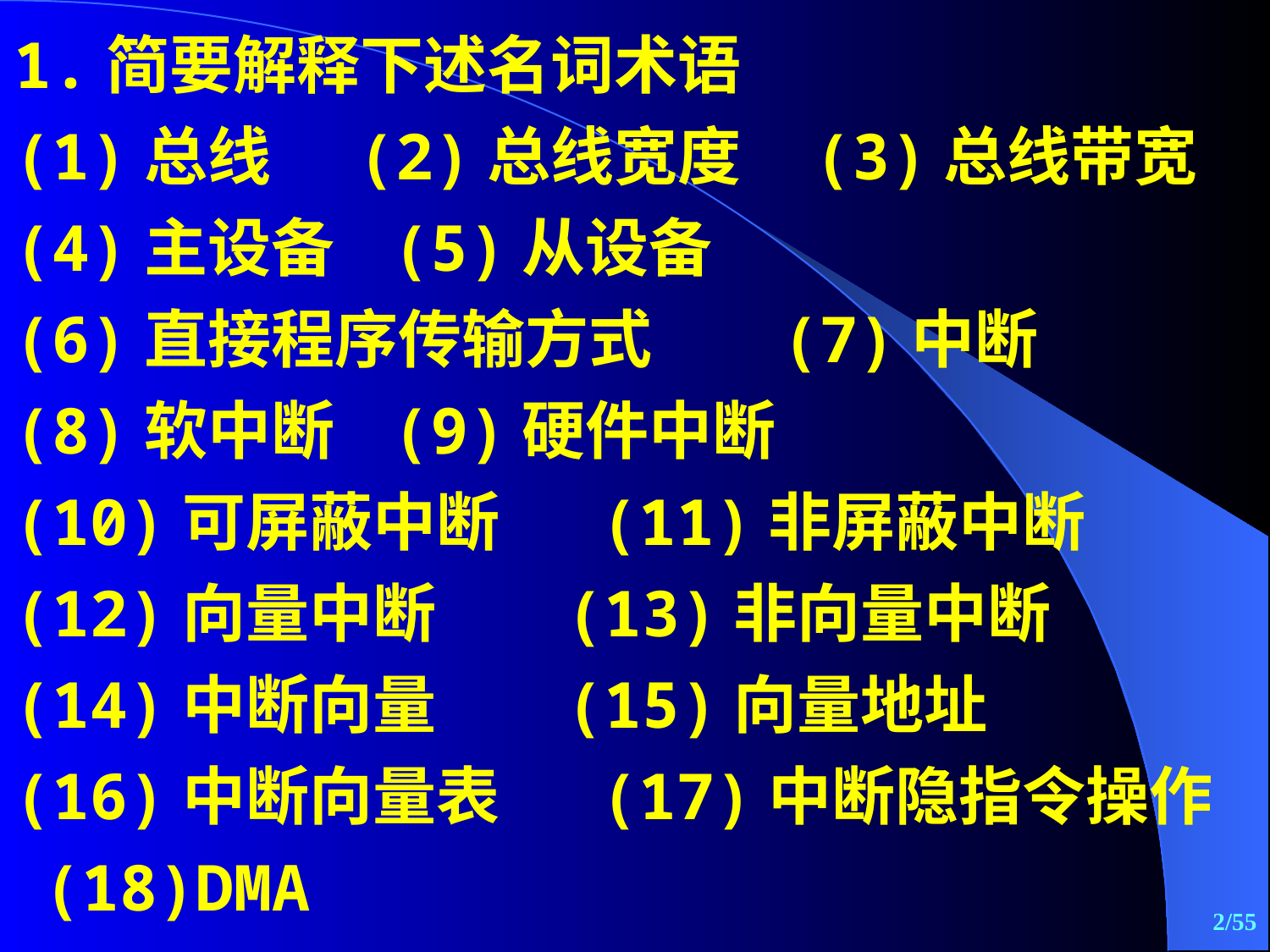

1.简要解释下述名词术语
(1)总线     (2)总线宽度    (3)总线带宽(4)主设备   (5)从设备
(6)直接程序传输方式        (7)中断        (8)软中断   (9)硬件中断
(10)可屏蔽中断      (11)非屏蔽中断
(12)向量中断        (13)非向量中断
(14)中断向量        (15)向量地址
(16)中断向量表      (17)中断隐指令操作     (18)DMA
2/55